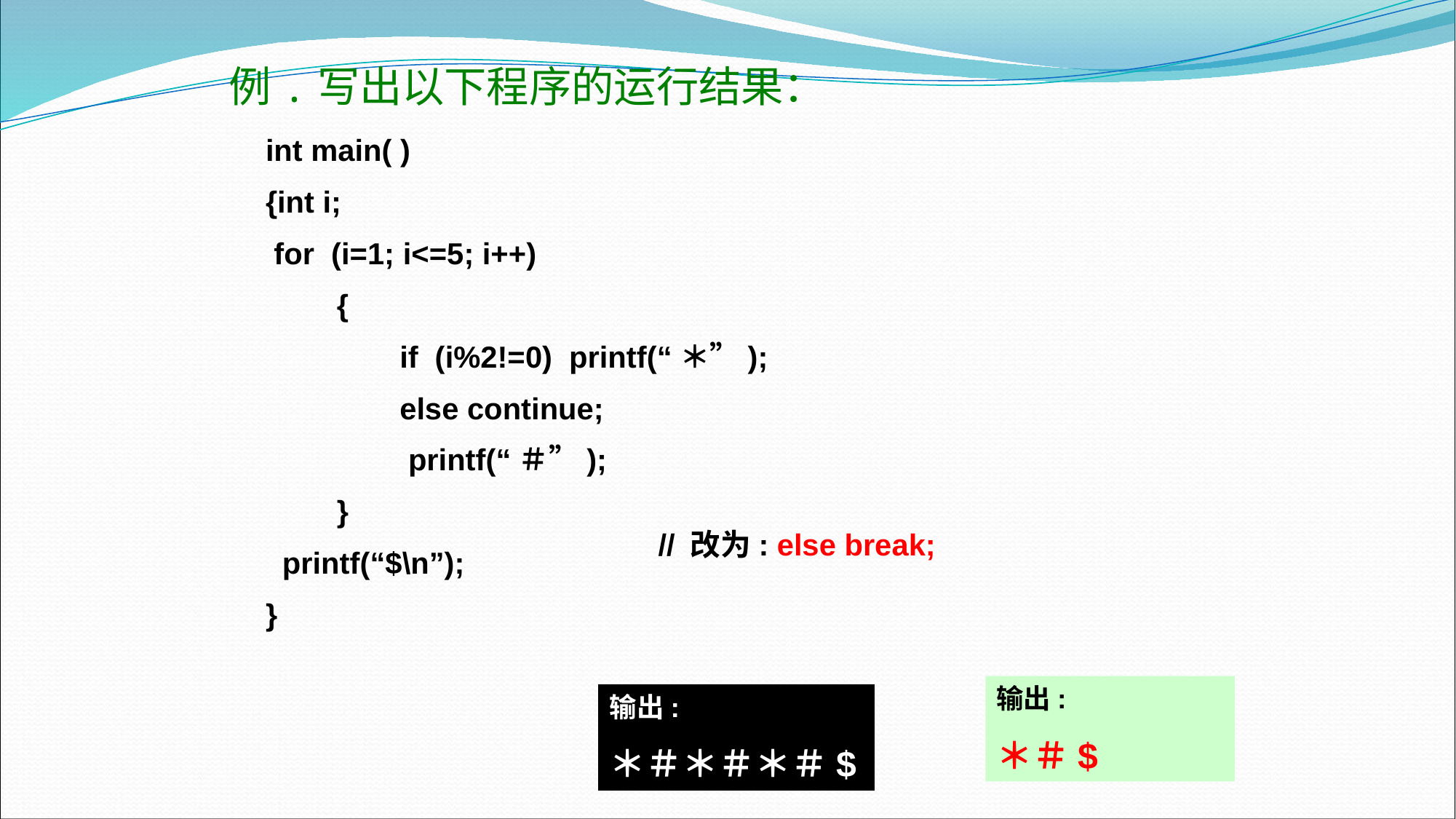

# 例.写出以下程序的运行结果：
int main( )
{int i;
 for  (i=1; i<=5; i++)
  {
   if  (i%2!=0)  printf(“＊”);
   else continue;
    printf(“＃”);
  }
  printf(“$\n”);
}
// 改为: else break;
输出:
＊＃$
输出:
＊＃＊＃＊＃$